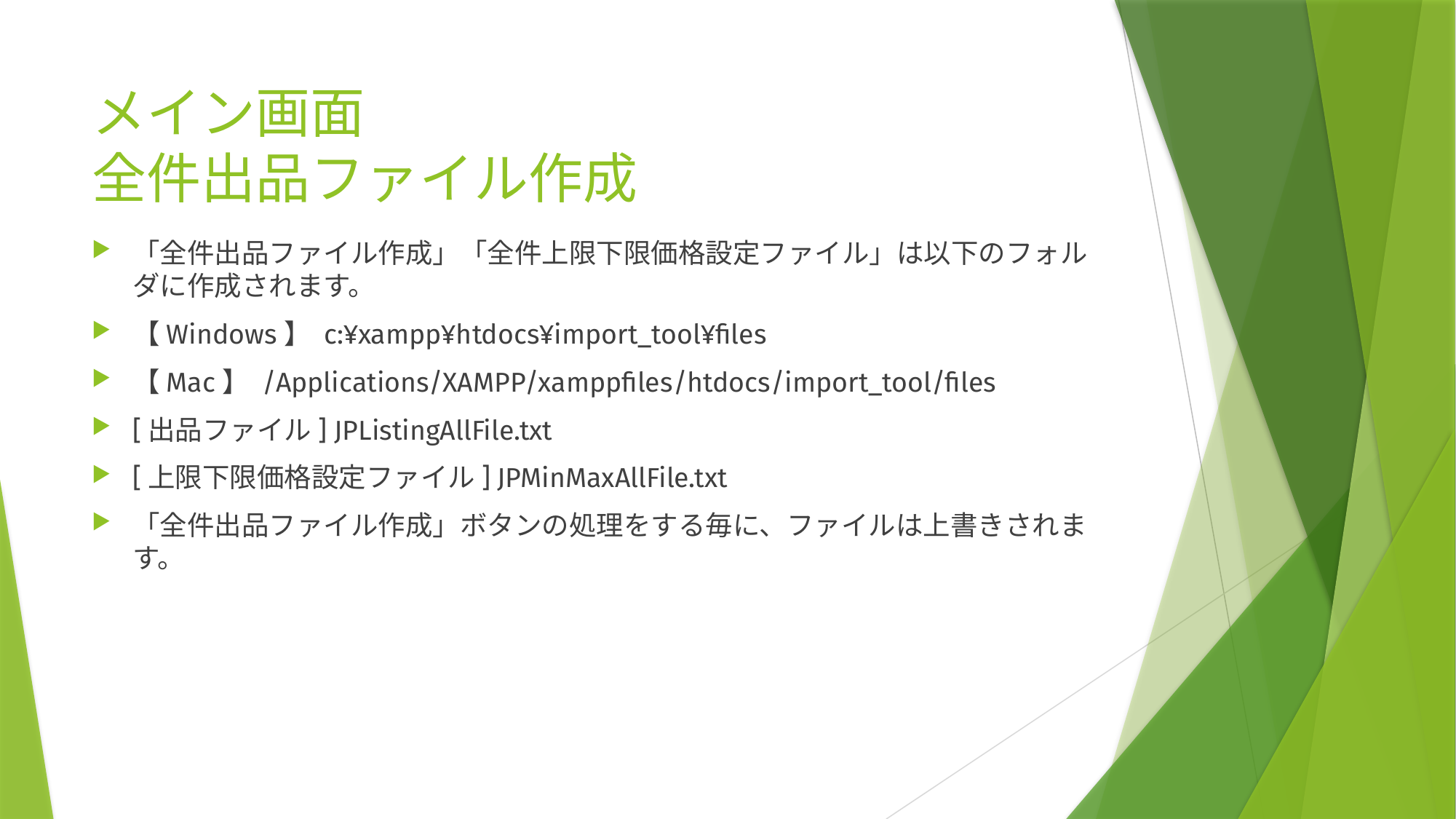

# メイン画面 全件出品ファイル作成
「全件出品ファイル作成」「全件上限下限価格設定ファイル」は以下のフォルダに作成されます。
【Windows】 c:¥xampp¥htdocs¥import_tool¥files
【Mac】 /Applications/XAMPP/xamppfiles/htdocs/import_tool/files
[出品ファイル] JPListingAllFile.txt
[上限下限価格設定ファイル] JPMinMaxAllFile.txt
「全件出品ファイル作成」ボタンの処理をする毎に、ファイルは上書きされます。